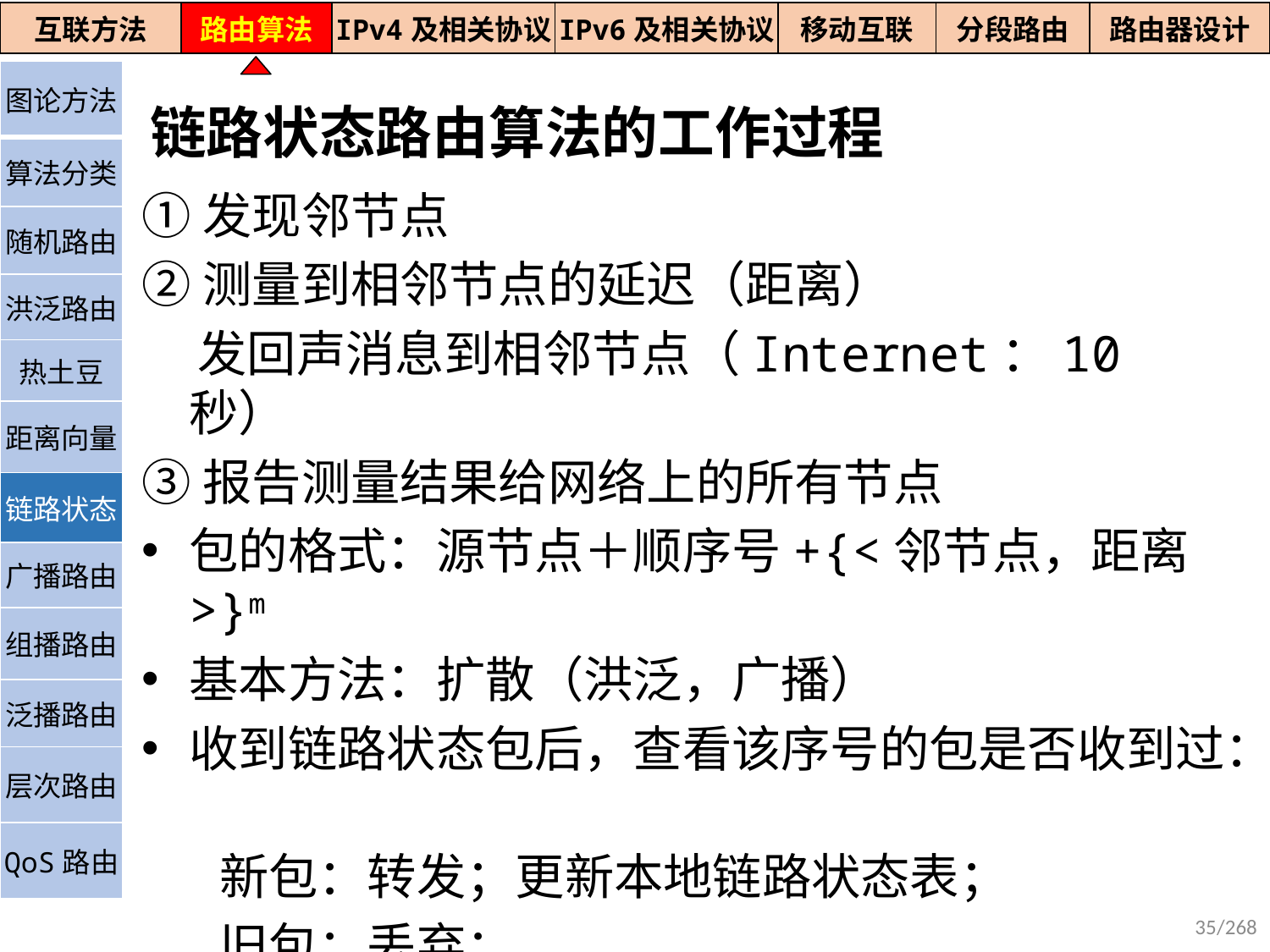

| 互联方法 | 路由算法 | IPv4及相关协议 | IPv6及相关协议 | 移动互联 | 分段路由 | 路由器设计 |
| --- | --- | --- | --- | --- | --- | --- |

# 链路状态路由算法的工作过程
| 图论方法 |
| --- |
| 算法分类 |
| 随机路由 |
| 洪泛路由 |
| 热土豆 |
| 距离向量 |
| 链路状态 |
| 广播路由 |
| 组播路由 |
| 泛播路由 |
| 层次路由 |
| QoS路由 |
①发现邻节点
②测量到相邻节点的延迟（距离）
    发回声消息到相邻节点（Internet：10秒）
③报告测量结果给网络上的所有节点
包的格式：源节点＋顺序号+{<邻节点，距离>}m
基本方法：扩散（洪泛，广播）
收到链路状态包后，查看该序号的包是否收到过：
      新包：转发；更新本地链路状态表；
      旧包：丢弃；
④ 重新计算路由：用Dijkstra算法计算到目的节点的最短路径。
35/268